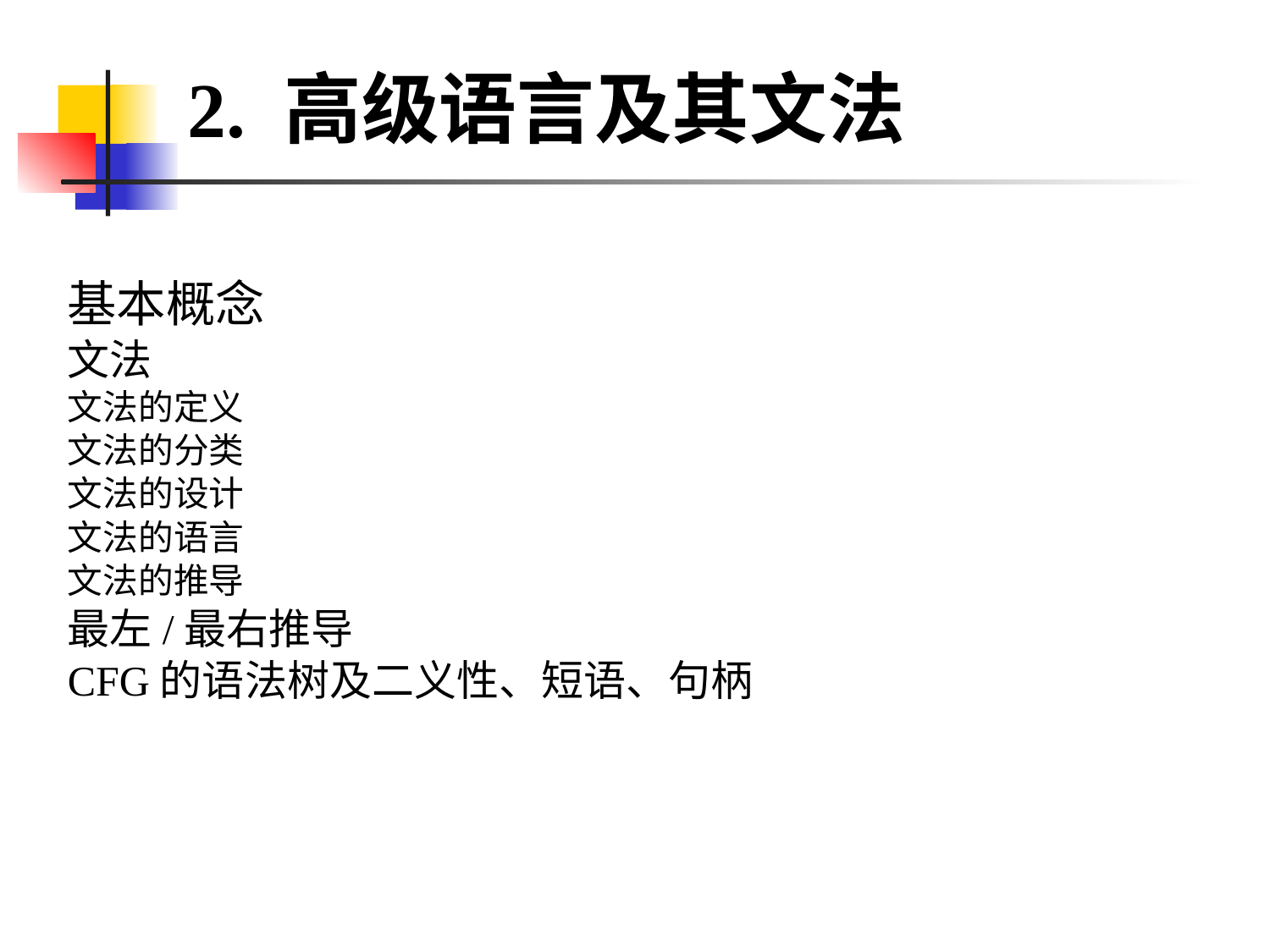

2. 高级语言及其文法

基本概念
文法
文法的定义
文法的分类
文法的设计
文法的语言
文法的推导
最左/最右推导
CFG的语法树及二义性、短语、句柄

3